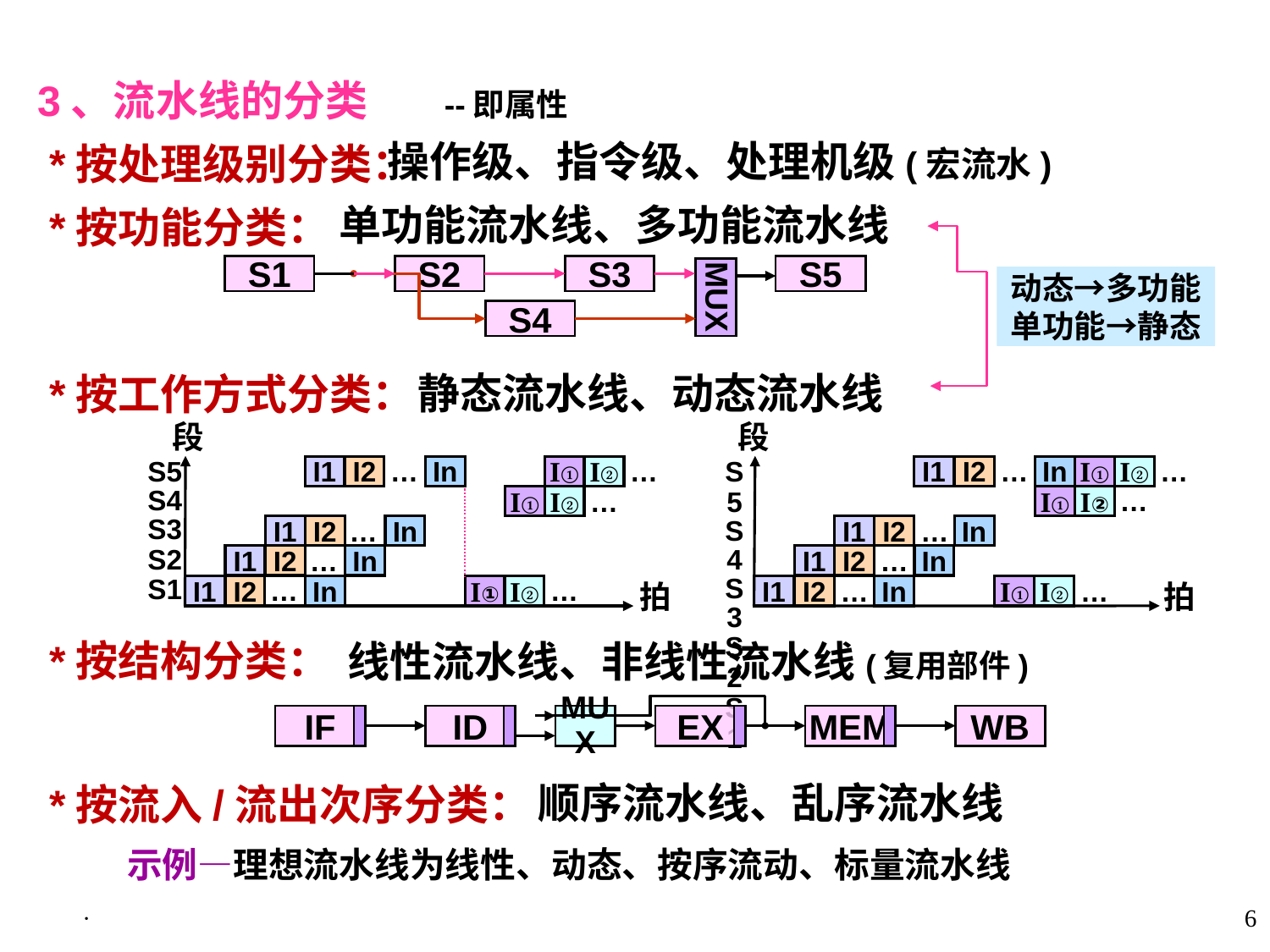

3、流水线的分类       --即属性
 *按处理级别分类：
 *按功能分类：

 *按工作方式分类：

 *按结构分类：

 *按流入/流出次序分类：
    操作级、指令级、处理机级(宏流水)
单功能流水线、多功能流水线
动态→多功能
单功能→静态
S1
S2
S3
S5
MUX
S4
静态流水线、动态流水线
段
段
S5
S4
S3
S2
S1
…
…
S5
S4
S3
S2
S1
…
…
I1
I2
In
I①
I②
I1
I2
In
I①
I②
…
I①
I②
…
I①
I②
I1
I2
…
In
I1
I2
In
…
I1
I2
…
In
I1
I2
In
…
…
…
拍
拍
I1
I2
In
I①
I②
I①
I②
I1
I2
…
In
…
线性流水线、非线性流水线(复用部件)
IF
ID
EX
MEM
WB
MUX

顺序流水线、乱序流水线
示例—理想流水线为线性、动态、按序流动、标量流水线
·
6